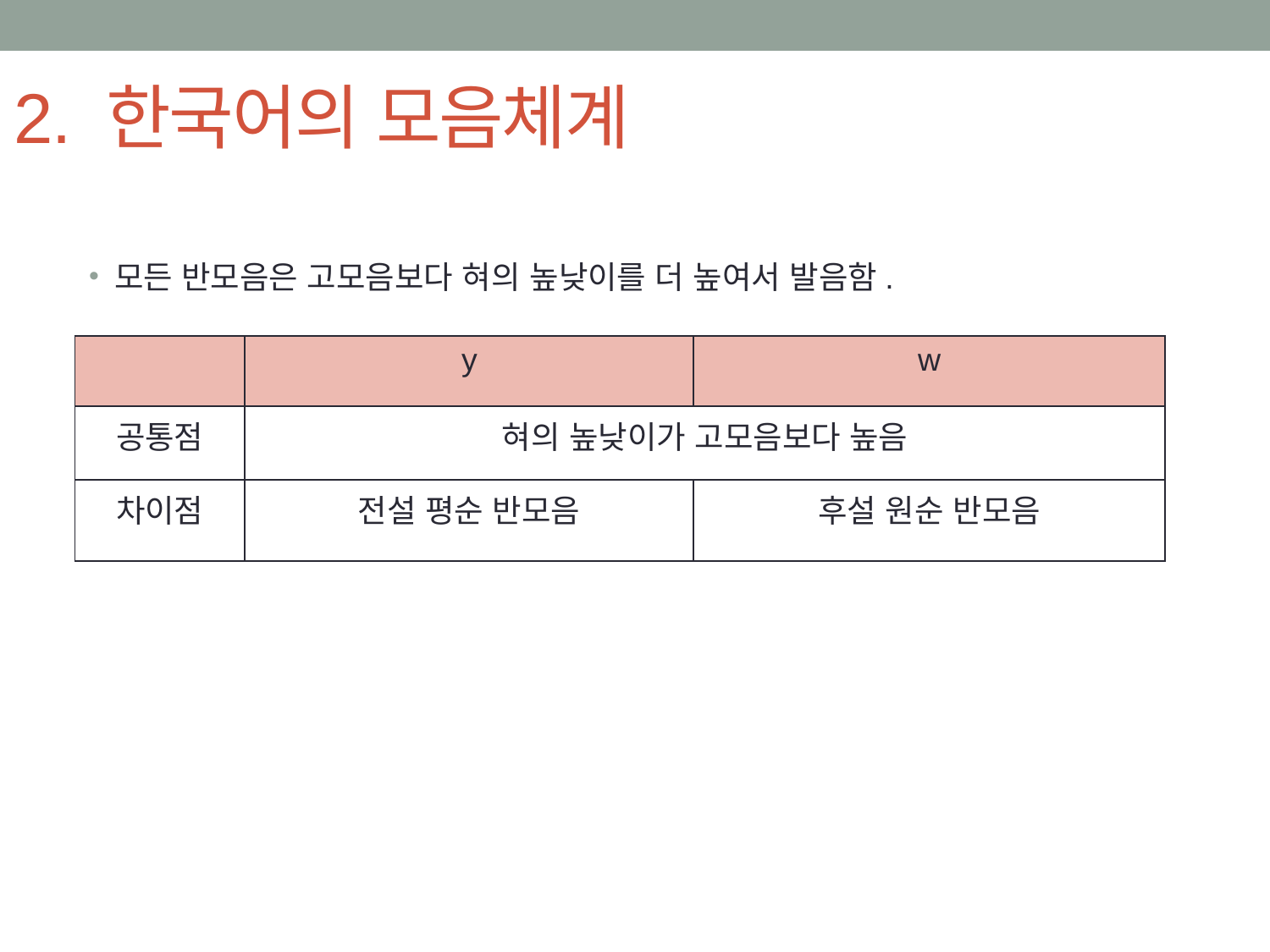

# 2. 한국어의 모음체계

모든 반모음은 고모음보다 혀의 높낮이를 더 높여서 발음함.

|  | y | w |
| --- | --- | --- |
| 공통점 | 혀의 높낮이가 고모음보다 높음 |  |
| 차이점 | 전설 평순 반모음 | 후설 원순 반모음 |